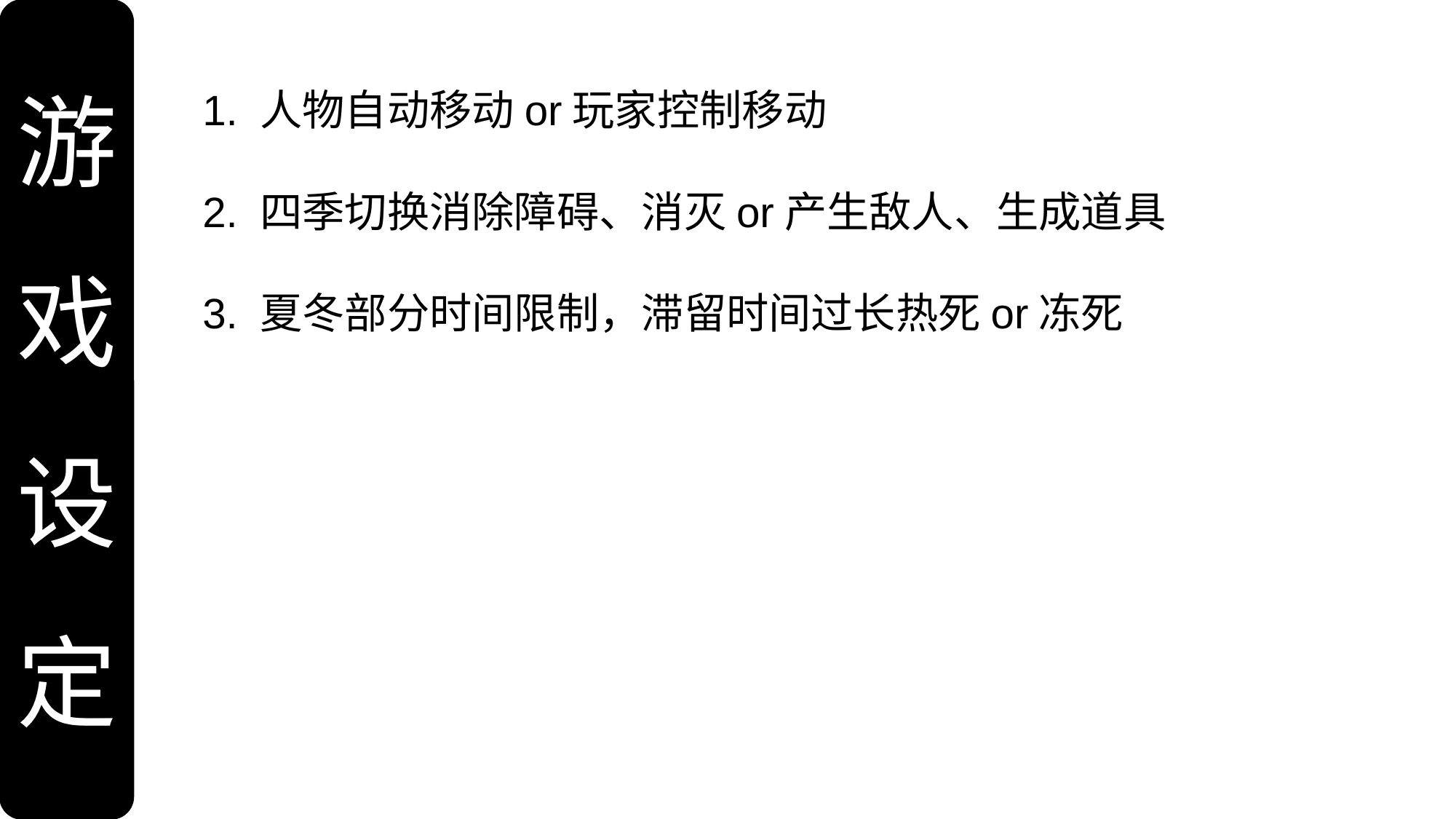

游
戏
设定

1. 人物自动移动or玩家控制移动
2. 四季切换消除障碍、消灭or产生敌人、生成道具
3. 夏冬部分时间限制，滞留时间过长热死or冻死